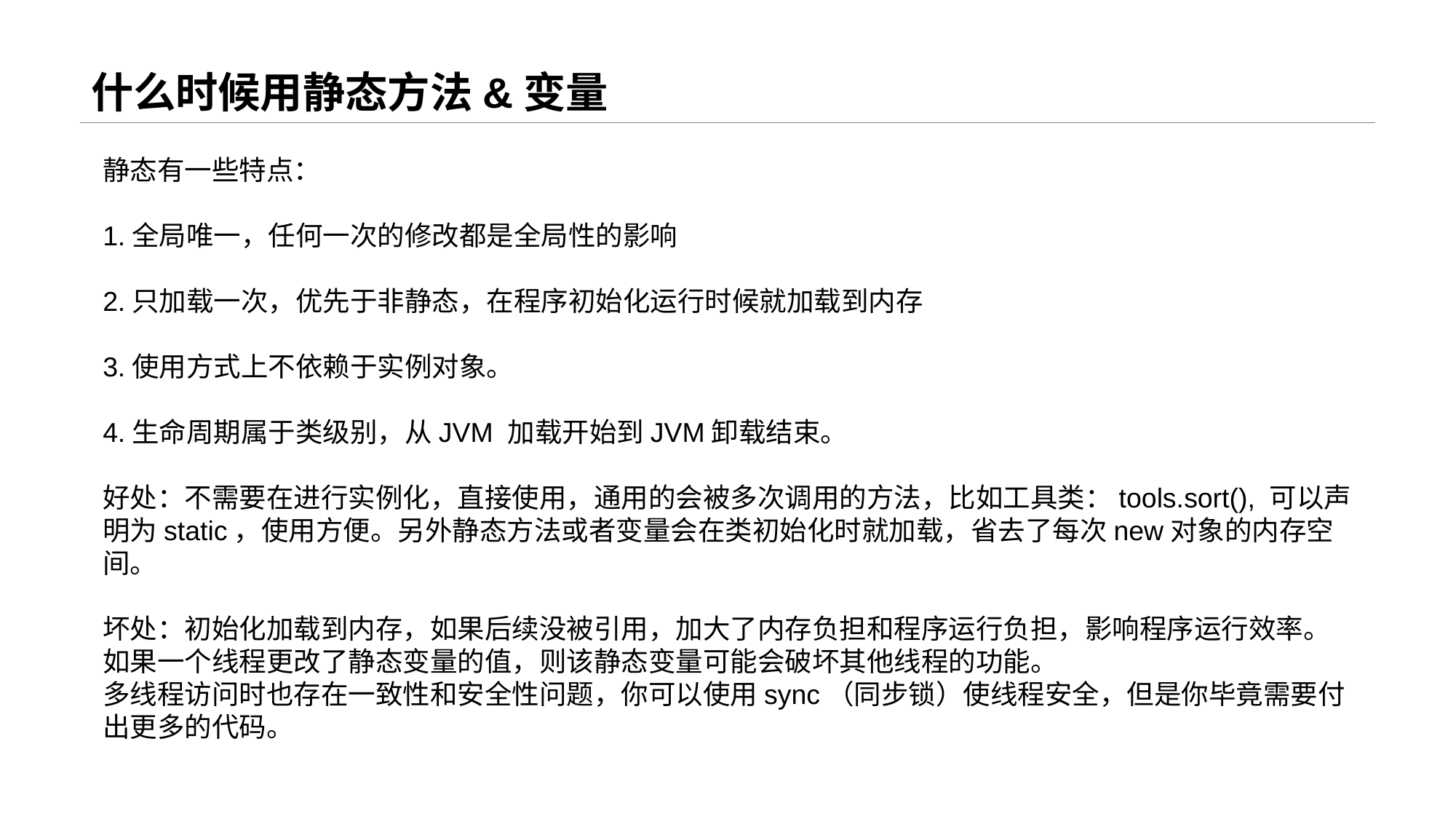

# 什么时候用静态方法&变量
静态有一些特点：

1.全局唯一，任何一次的修改都是全局性的影响

2.只加载一次，优先于非静态，在程序初始化运行时候就加载到内存

3.使用方式上不依赖于实例对象。

4.生命周期属于类级别，从JVM 加载开始到JVM卸载结束。

好处：不需要在进行实例化，直接使用，通用的会被多次调用的方法，比如工具类：tools.sort(), 可以声明为static，使用方便。另外静态方法或者变量会在类初始化时就加载，省去了每次new对象的内存空间。

坏处：初始化加载到内存，如果后续没被引用，加大了内存负担和程序运行负担，影响程序运行效率。
如果一个线程更改了静态变量的值，则该静态变量可能会破坏其他线程的功能。
多线程访问时也存在一致性和安全性问题，你可以使用sync（同步锁）使线程安全，但是你毕竟需要付出更多的代码。

10